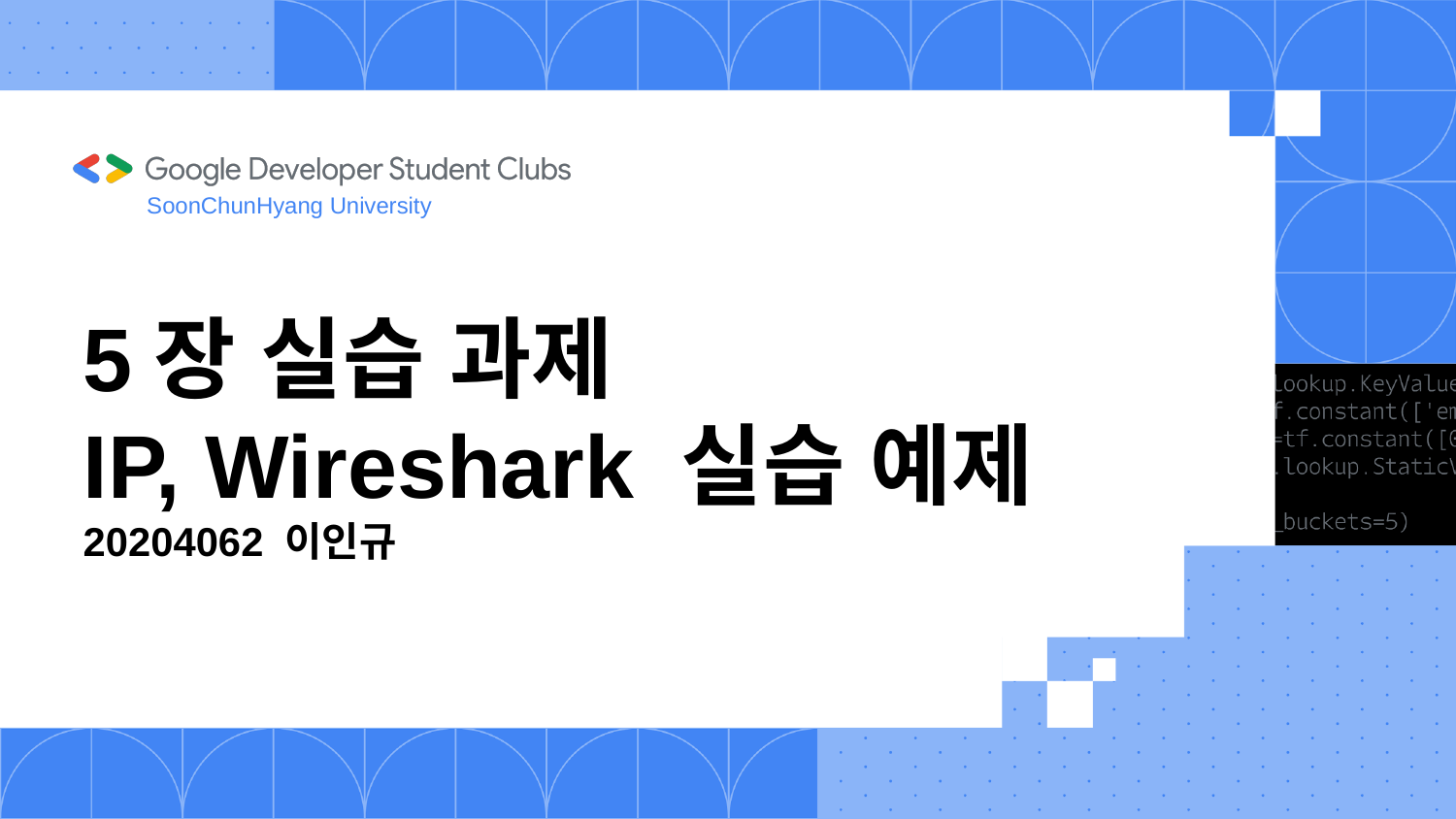

SoonChunHyang University
# 5장 실습 과제 IP, Wireshark 실습 예제 20204062 이인규